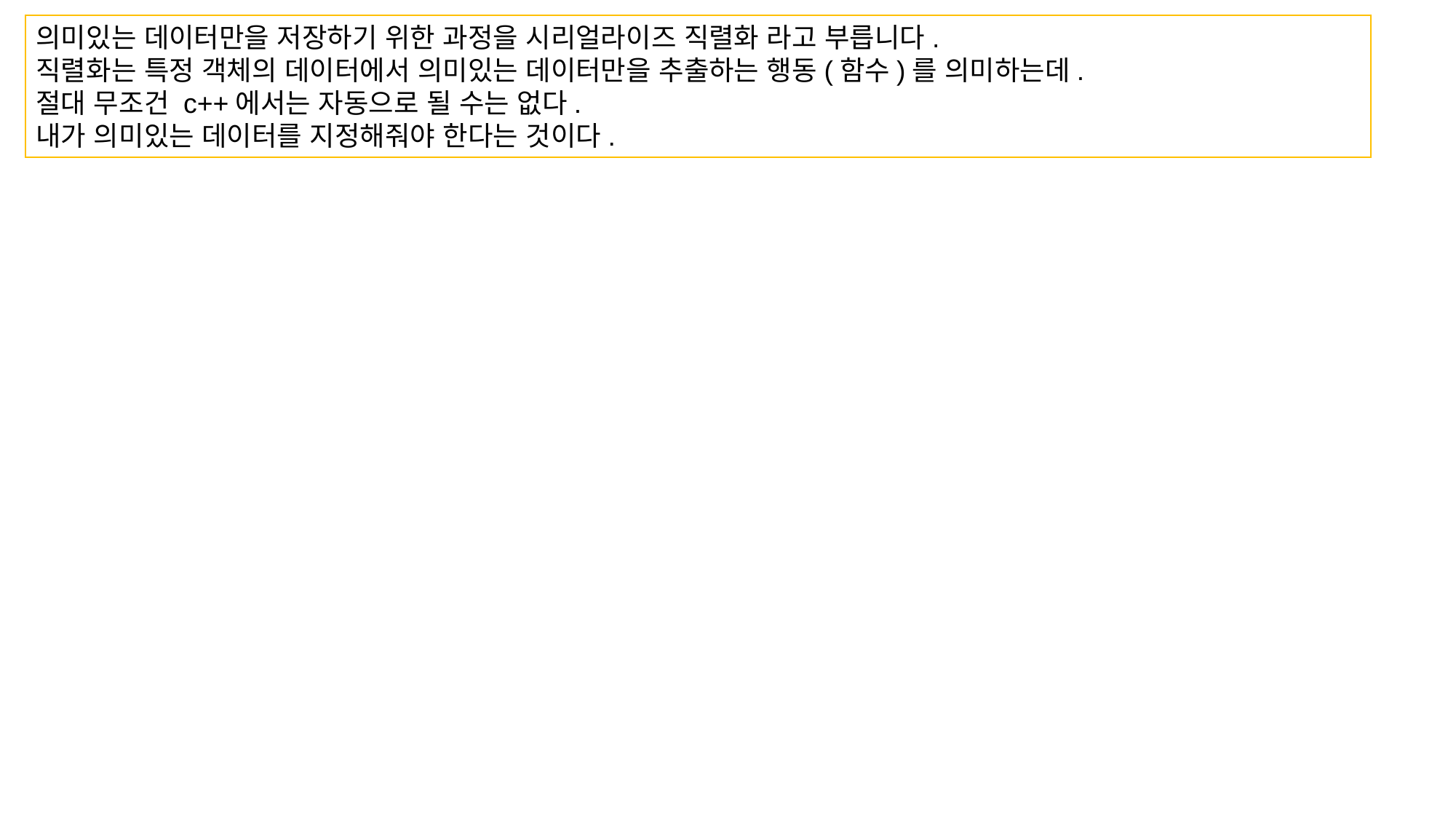

의미있는 데이터만을 저장하기 위한 과정을 시리얼라이즈 직렬화 라고 부릅니다.
직렬화는 특정 객체의 데이터에서 의미있는 데이터만을 추출하는 행동(함수)를 의미하는데.
절대 무조건 c++에서는 자동으로 될 수는 없다.
내가 의미있는 데이터를 지정해줘야 한다는 것이다.